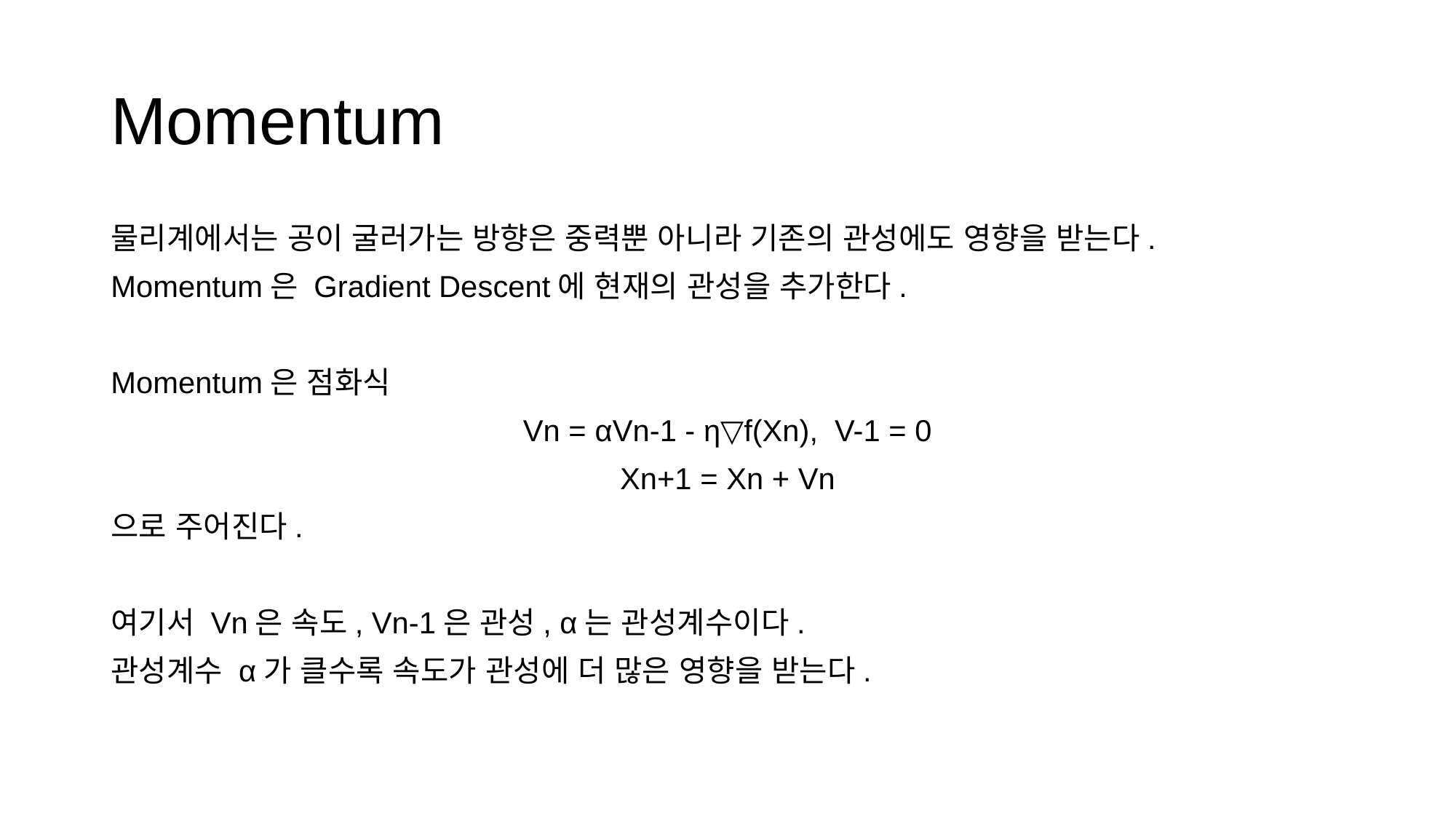

# Momentum
물리계에서는 공이 굴러가는 방향은 중력뿐 아니라 기존의 관성에도 영향을 받는다.
Momentum은 Gradient Descent에 현재의 관성을 추가한다.

Momentum은 점화식
Vn = αVn-1 - η▽f(Xn),  V-1 = 0
Xn+1 = Xn + Vn
으로 주어진다.

여기서 Vn은 속도, Vn-1은 관성, α는 관성계수이다.
관성계수 α가 클수록 속도가 관성에 더 많은 영향을 받는다.